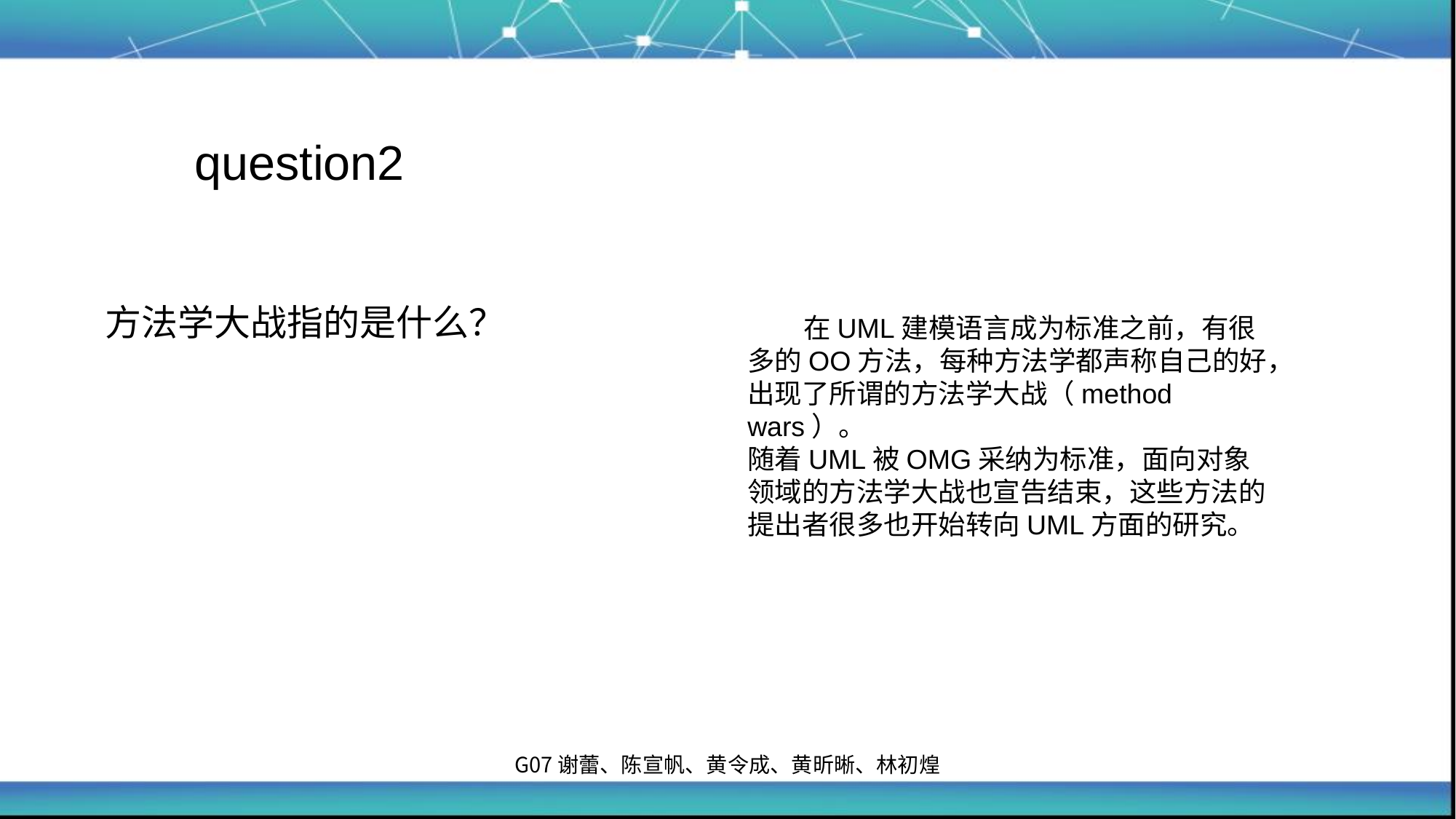

question2
方法学大战指的是什么？
        在UML建模语言成为标准之前，有很多的OO方法，每种方法学都声称自己的好，出现了所谓的方法学大战（method wars）。
随着UML被OMG采纳为标准，面向对象领域的方法学大战也宣告结束，这些方法的提出者很多也开始转向UML方面的研究。

G07 谢蕾、陈宣帆、黄令成、黄昕晰、林初煌
9